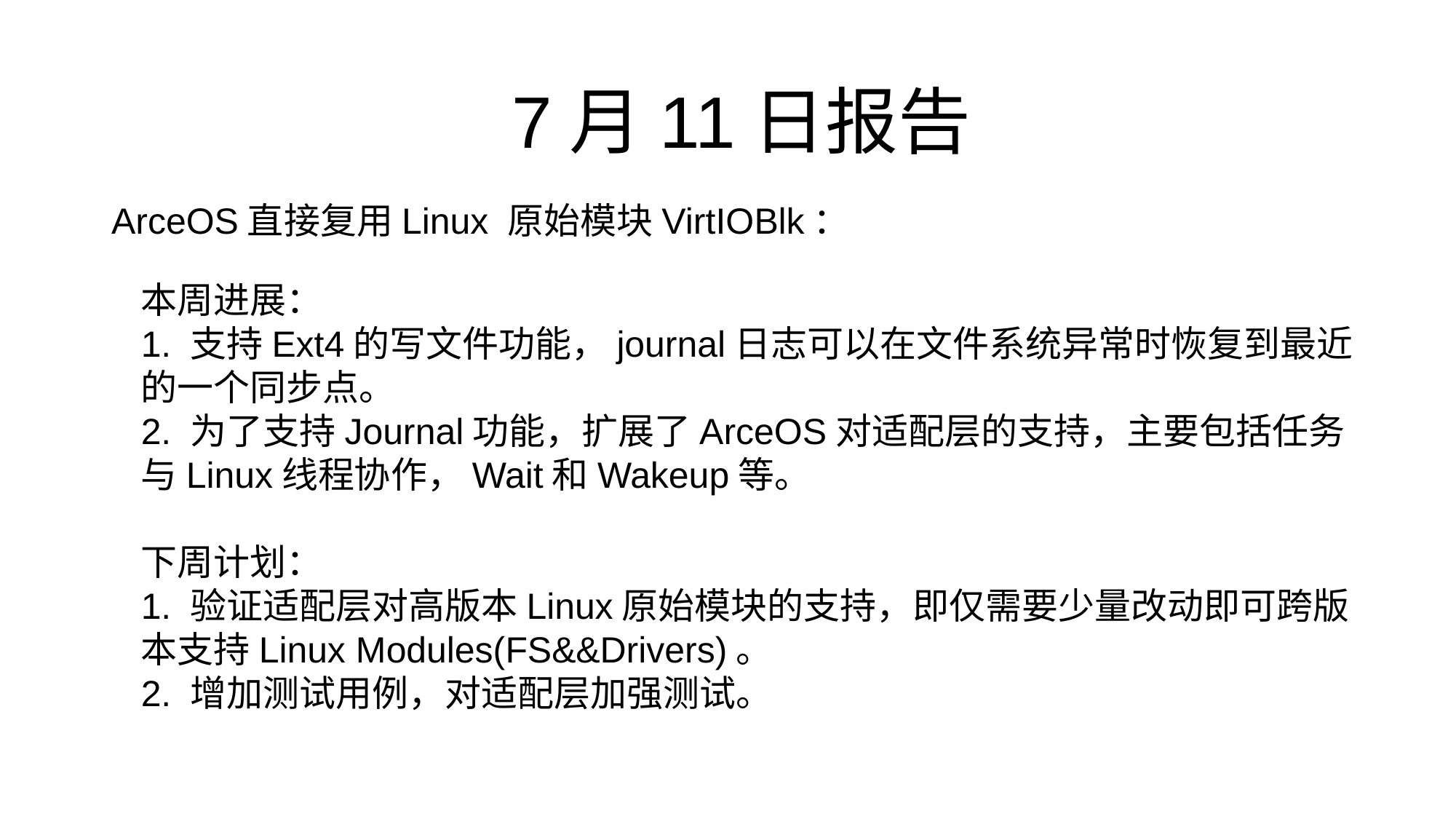

7月11日报告
ArceOS直接复用Linux 原始模块VirtIOBlk：
本周进展：
1. 支持Ext4的写文件功能，journal日志可以在文件系统异常时恢复到最近的一个同步点。
2. 为了支持Journal功能，扩展了ArceOS对适配层的支持，主要包括任务与Linux线程协作，Wait和Wakeup等。

下周计划：
1. 验证适配层对高版本Linux原始模块的支持，即仅需要少量改动即可跨版本支持Linux Modules(FS&&Drivers)。
2. 增加测试用例，对适配层加强测试。